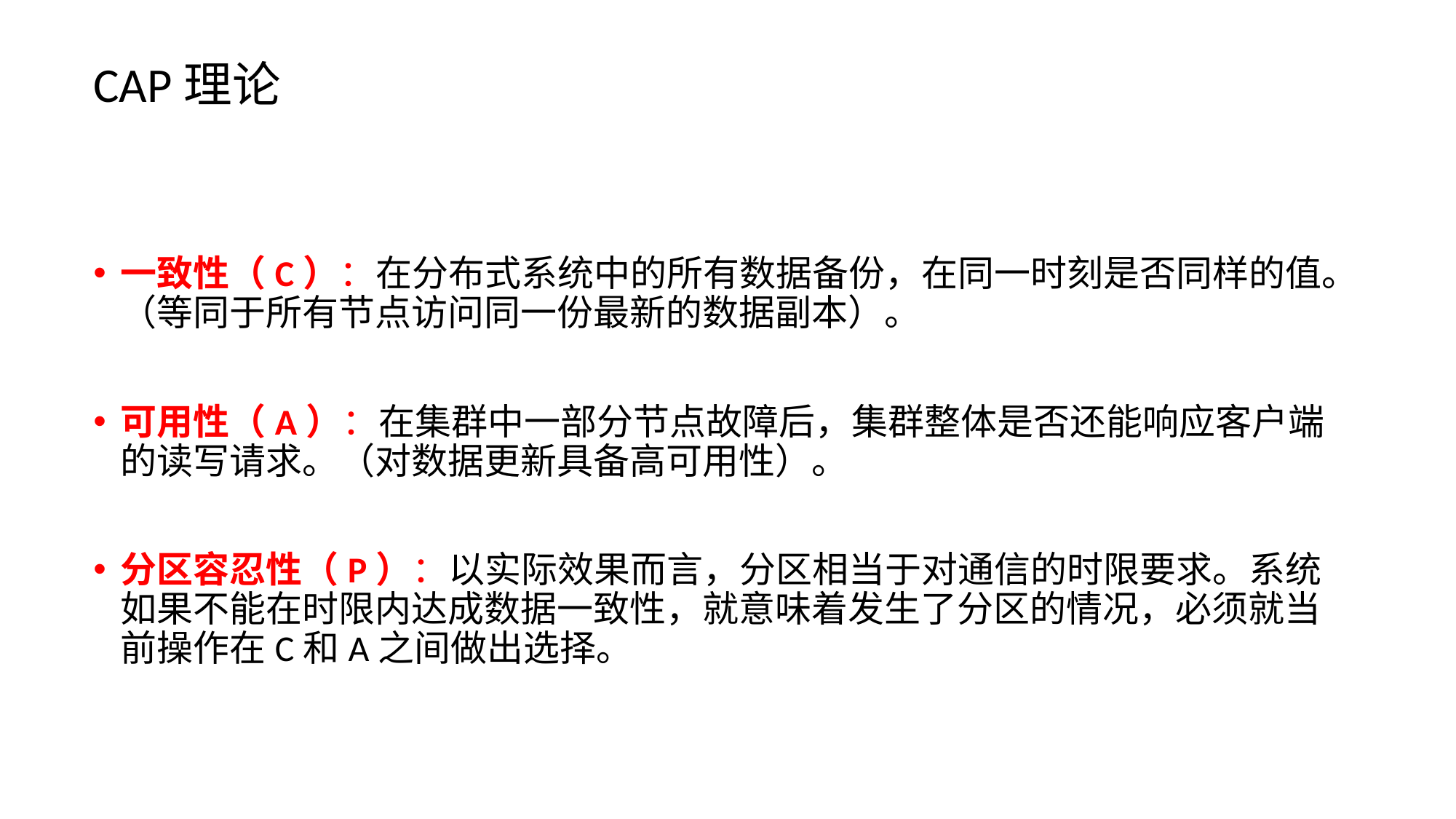

# CAP理论

一致性（C）：在分布式系统中的所有数据备份，在同一时刻是否同样的值。（等同于所有节点访问同一份最新的数据副本）。

可用性（A）：在集群中一部分节点故障后，集群整体是否还能响应客户端的读写请求。（对数据更新具备高可用性）。

分区容忍性（P）：以实际效果而言，分区相当于对通信的时限要求。系统如果不能在时限内达成数据一致性，就意味着发生了分区的情况，必须就当前操作在C和A之间做出选择。